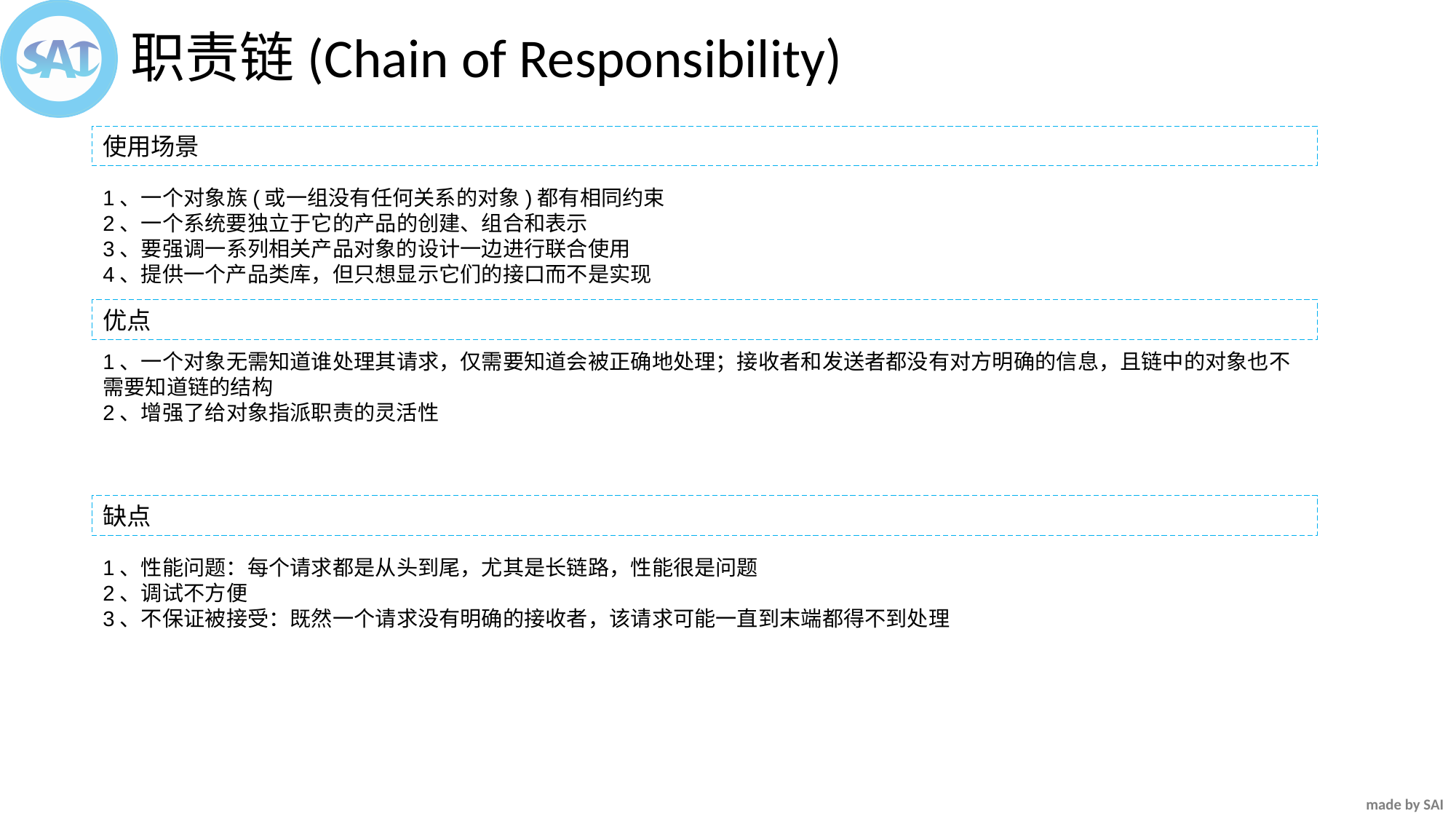

职责链(Chain of Responsibility)
使用场景
1、一个对象族(或一组没有任何关系的对象)都有相同约束
2、一个系统要独立于它的产品的创建、组合和表示
3、要强调一系列相关产品对象的设计一边进行联合使用
4、提供一个产品类库，但只想显示它们的接口而不是实现
优点
1、一个对象无需知道谁处理其请求，仅需要知道会被正确地处理；接收者和发送者都没有对方明确的信息，且链中的对象也不需要知道链的结构
2、增强了给对象指派职责的灵活性
缺点
1、性能问题：每个请求都是从头到尾，尤其是长链路，性能很是问题
2、调试不方便
3、不保证被接受：既然一个请求没有明确的接收者，该请求可能一直到末端都得不到处理